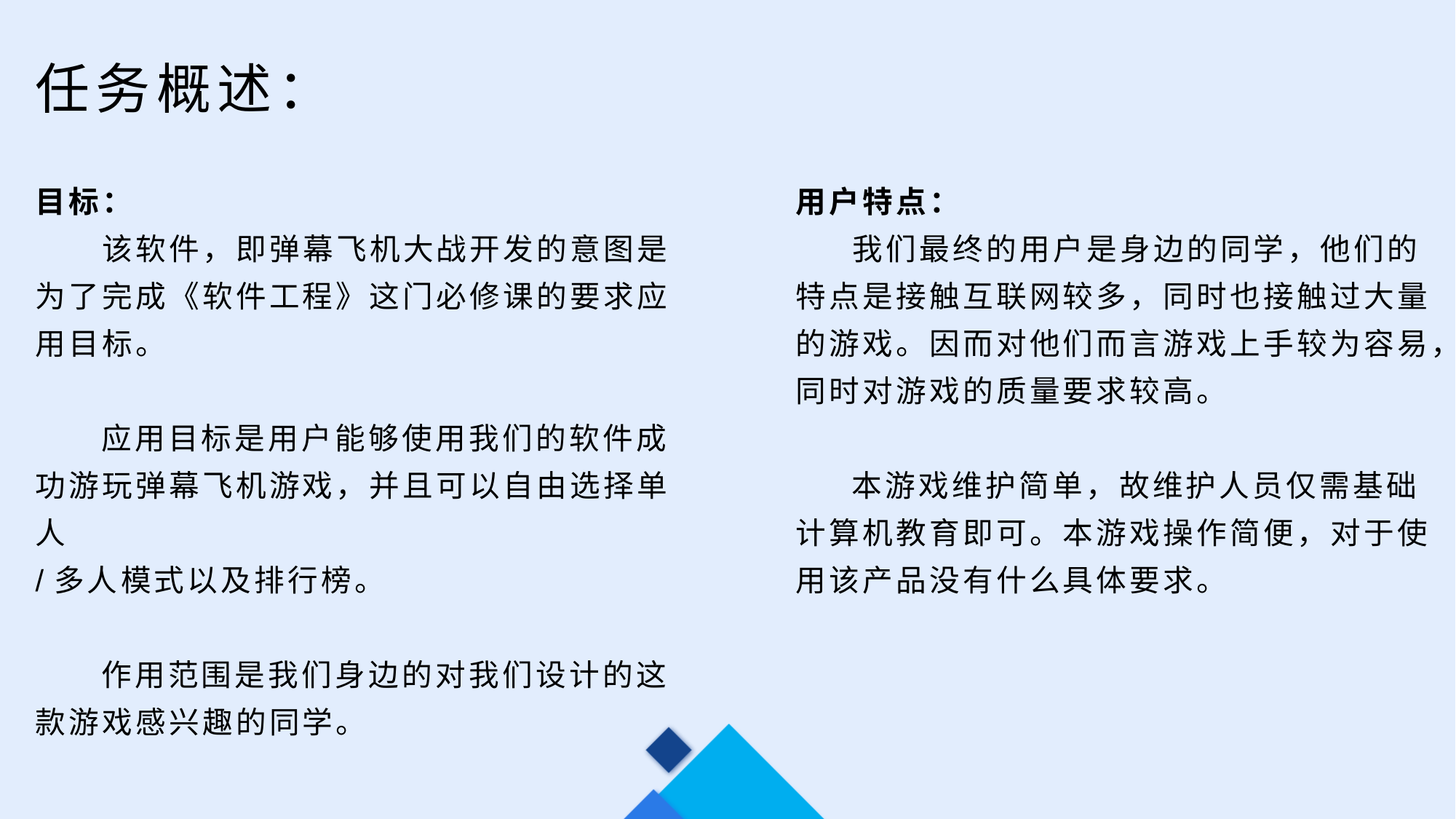

任务概述：
目标：
      该软件，即弹幕飞机大战开发的意图是为了完成《软件工程》这门必修课的要求应用目标。

      应用目标是用户能够使用我们的软件成功游玩弹幕飞机游戏，并且可以自由选择单人
/多人模式以及排行榜。

      作用范围是我们身边的对我们设计的这款游戏感兴趣的同学。
用户特点：
     我们最终的用户是身边的同学，他们的特点是接触互联网较多，同时也接触过大量的游戏。因而对他们而言游戏上手较为容易，同时对游戏的质量要求较高。

     本游戏维护简单，故维护人员仅需基础计算机教育即可。本游戏操作简便，对于使用该产品没有什么具体要求。